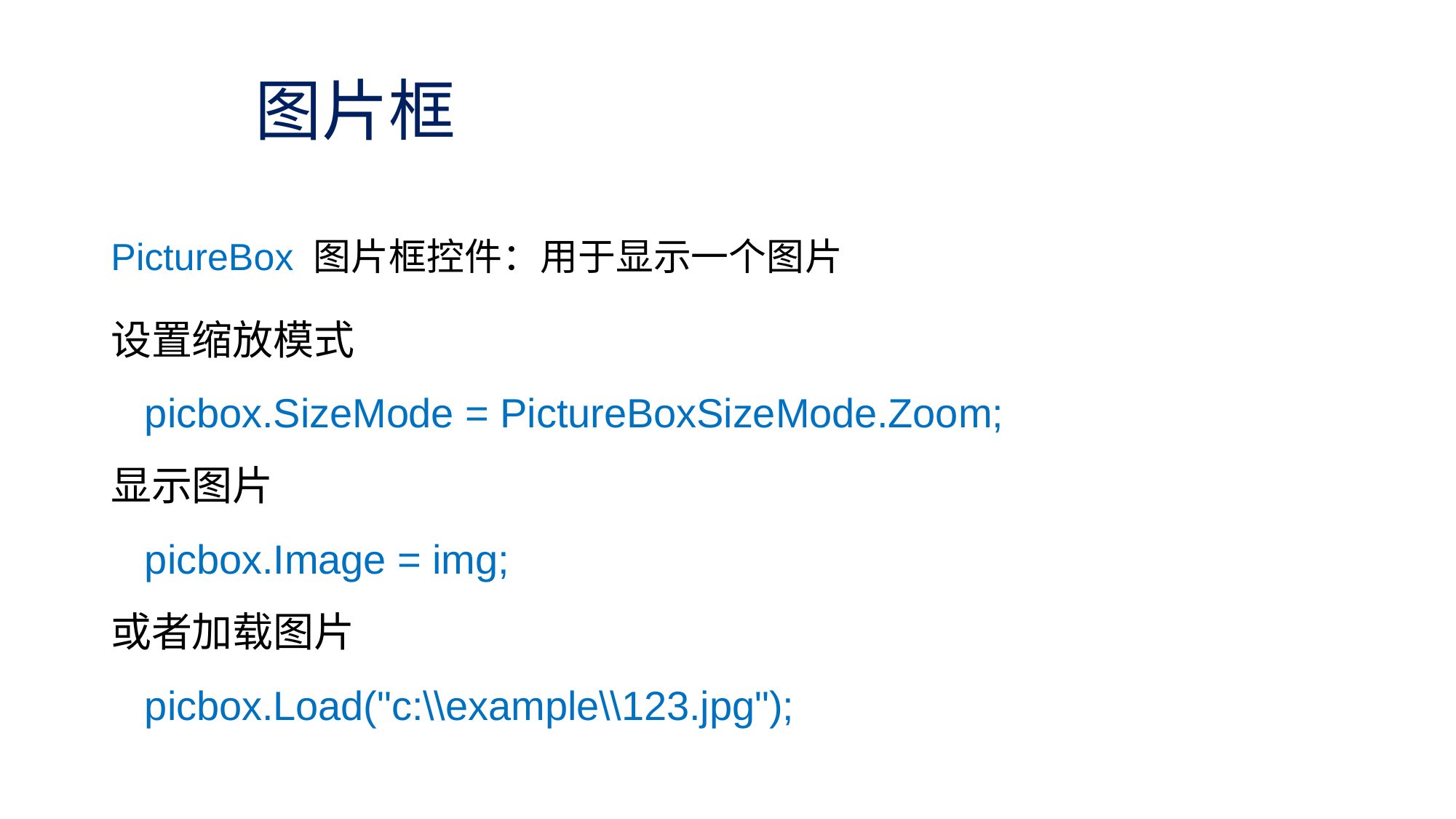

# 图片框
PictureBox 图片框控件：用于显示一个图片
设置缩放模式
   picbox.SizeMode = PictureBoxSizeMode.Zoom;
显示图片
   picbox.Image = img;
或者加载图片
   picbox.Load("c:\\example\\123.jpg");